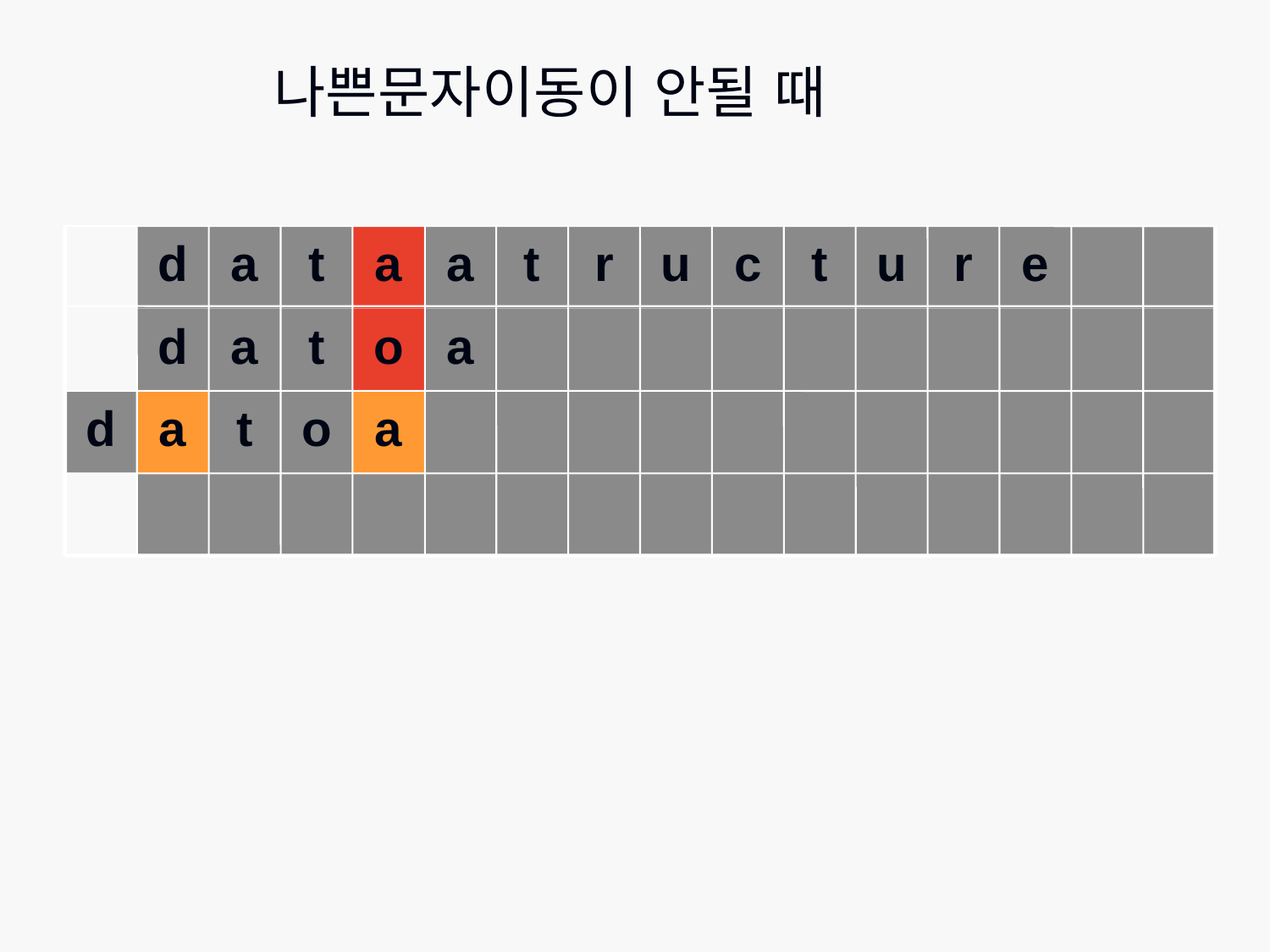

# 나쁜문자이동이 안될 때

d

a

t

a

a

t

r

u

c

t

u

r

e

d
a
t
o
a

d

a
t
o
a